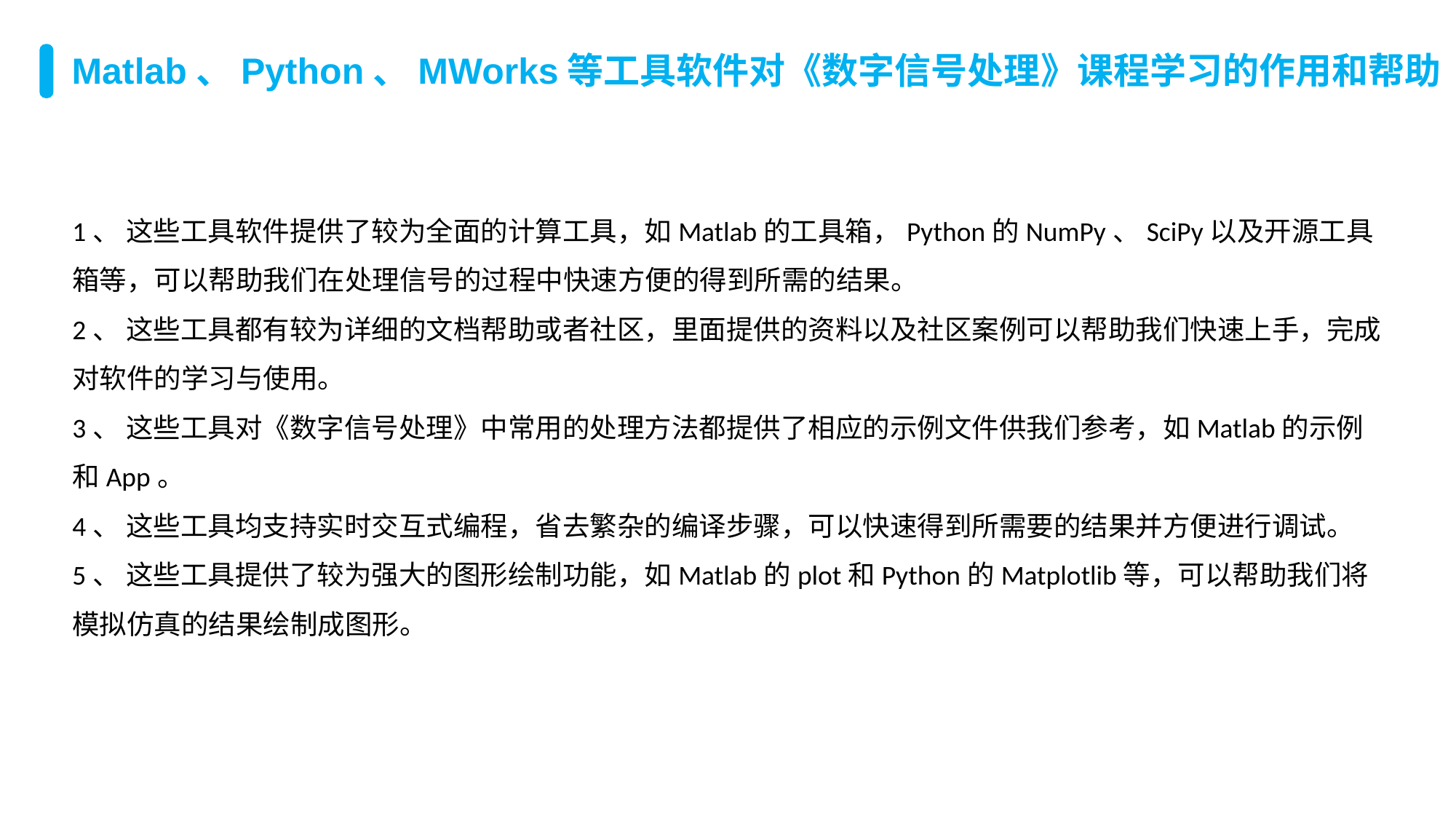

Matlab、Python、MWorks等工具软件对《数字信号处理》课程学习的作用和帮助

1、 这些工具软件提供了较为全面的计算工具，如Matlab的工具箱，Python的NumPy、SciPy以及开源工具箱等，可以帮助我们在处理信号的过程中快速方便的得到所需的结果。
2、 这些工具都有较为详细的文档帮助或者社区，里面提供的资料以及社区案例可以帮助我们快速上手，完成对软件的学习与使用。
3、 这些工具对《数字信号处理》中常用的处理方法都提供了相应的示例文件供我们参考，如Matlab的示例和App。
4、 这些工具均支持实时交互式编程，省去繁杂的编译步骤，可以快速得到所需要的结果并方便进行调试。
5、 这些工具提供了较为强大的图形绘制功能，如Matlab的plot和Python的Matplotlib等，可以帮助我们将模拟仿真的结果绘制成图形。